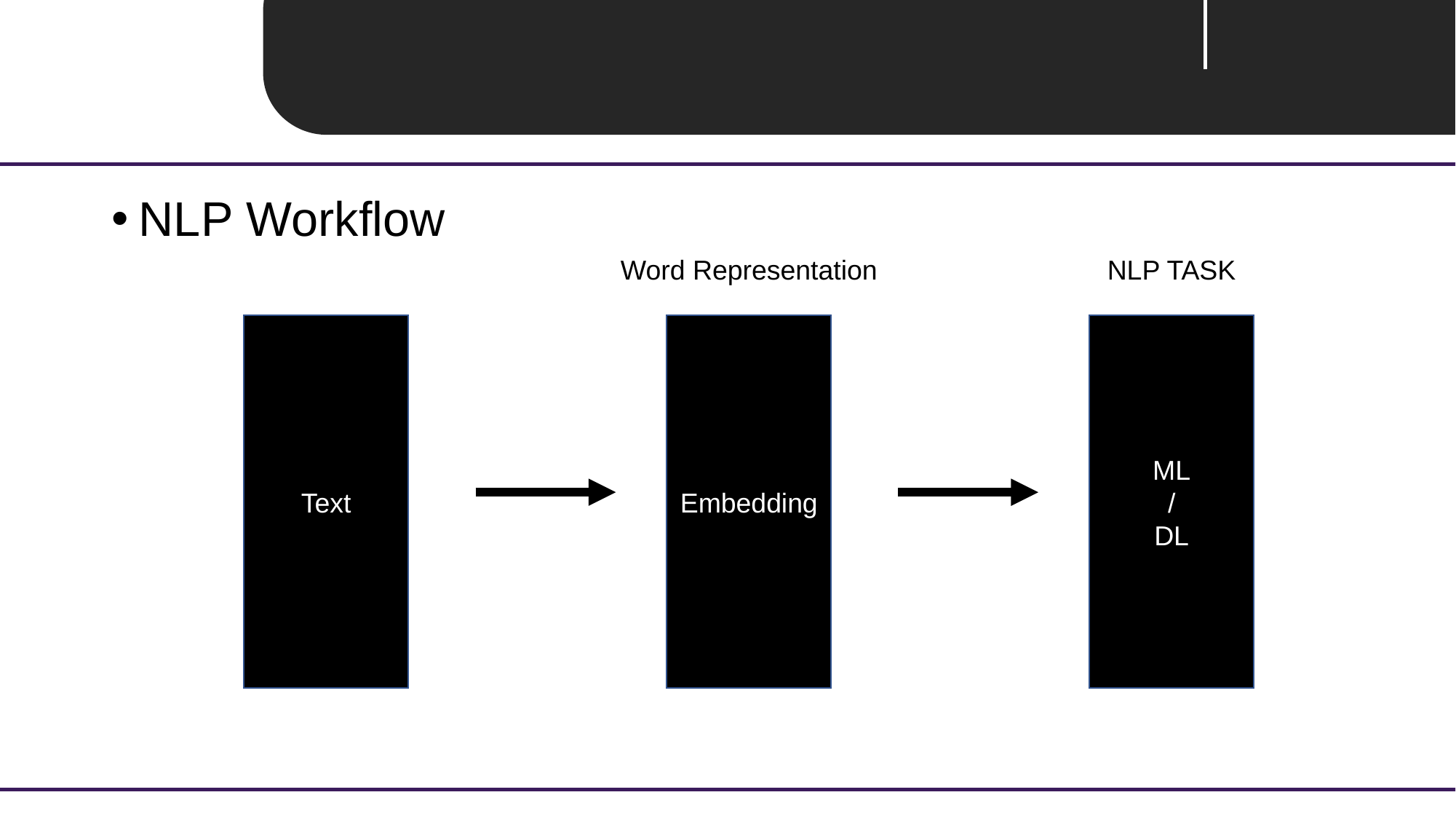

Unit  01 ㅣ  자연어처리 개요
NLP Workflow
Word Representation
NLP TASK
Text
Embedding
ML
/
DL